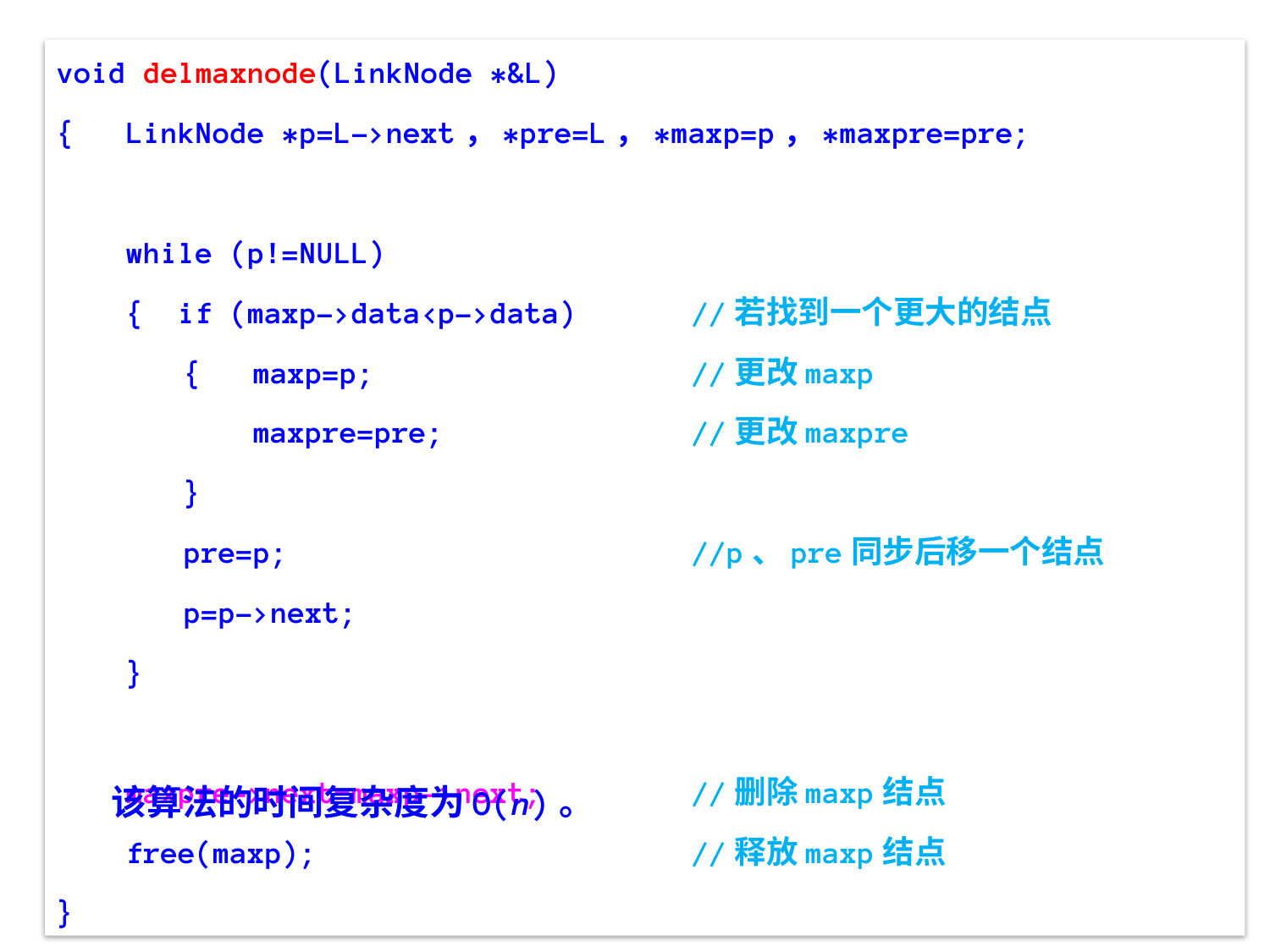

void delmaxnode(LinkNode *&L)
{   LinkNode *p=L->next，*pre=L，*maxp=p，*maxpre=pre;

    while (p!=NULL)
    {  if (maxp->data<p->data)	//若找到一个更大的结点
	{   maxp=p;			//更改maxp
	    maxpre=pre;		//更改maxpre
	}
	pre=p;				//p、pre同步后移一个结点
	p=p->next;
    }

    maxpre->next=maxp->next;		//删除maxp结点
    free(maxp);			//释放maxp结点
}
该算法的时间复杂度为O(n)。